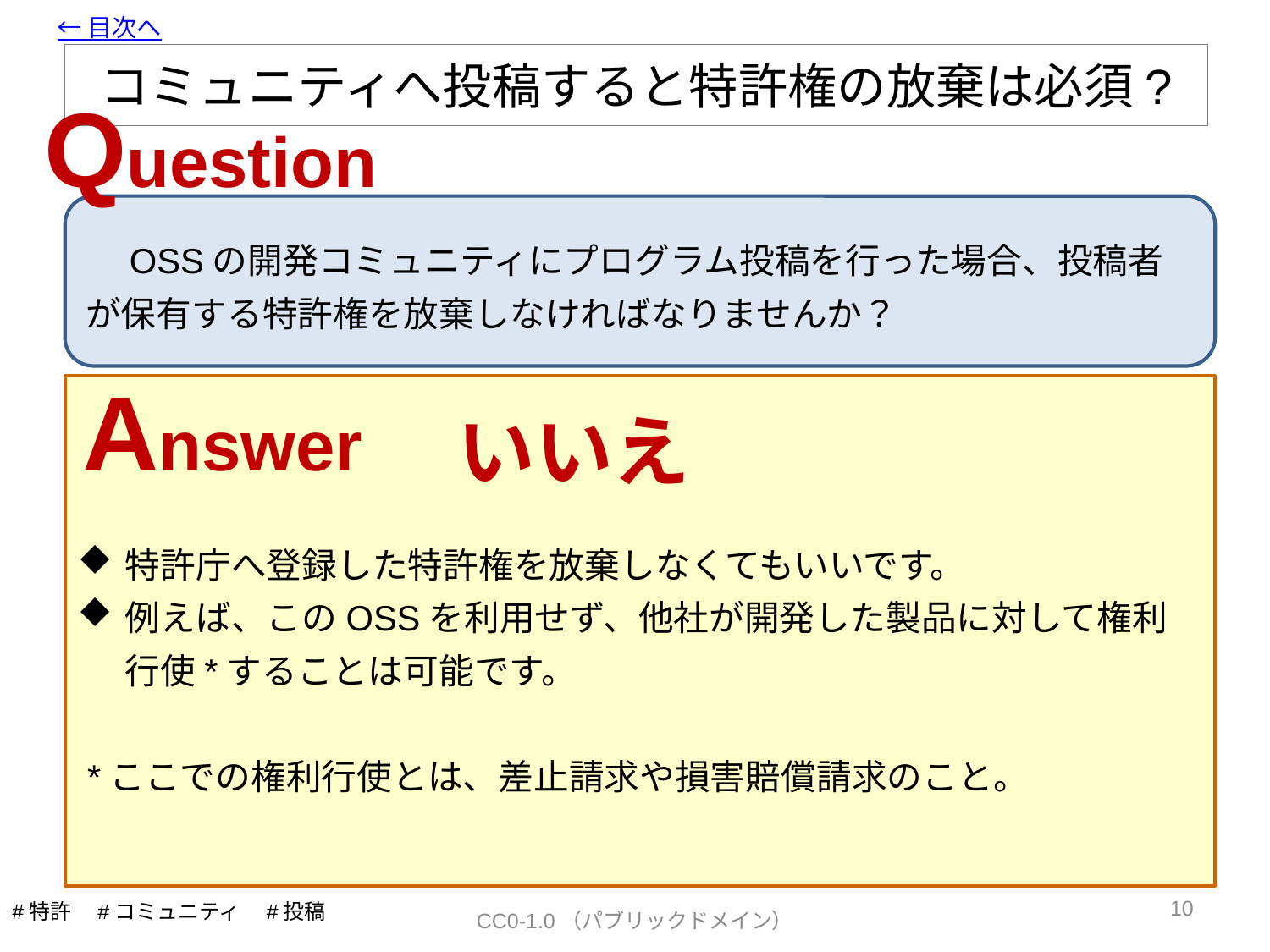

← 目次へ
# コミュニティへ投稿すると特許権の放棄は必須?
Question
　OSSの開発コミュニティにプログラム投稿を行った場合、投稿者が保有する特許権を放棄しなければなりませんか？
Answer

いいえ
特許庁へ登録した特許権を放棄しなくてもいいです。
例えば、このOSSを利用せず、他社が開発した製品に対して権利行使*することは可能です。

 *ここでの権利行使とは、差止請求や損害賠償請求のこと。
10
#特許　#コミュニティ　#投稿
CC0-1.0（パブリックドメイン）